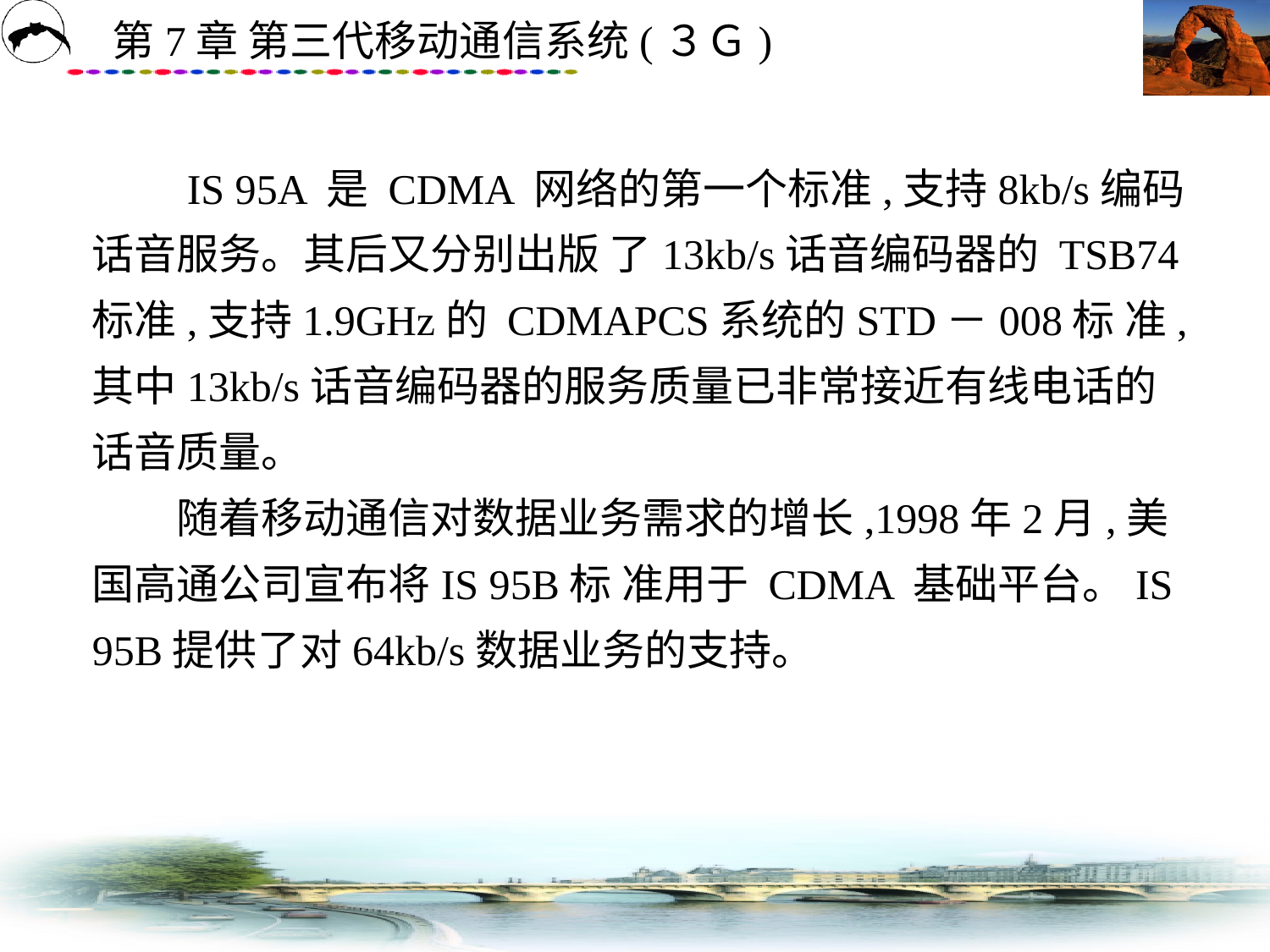

# IS 95A 是 CDMA 网络的第一个标准,支持8kb/s编码话音服务。其后又分别出版 了13kb/s话音编码器的 TSB74标准,支持1.9GHz的 CDMAPCS系统的STD－008标 准,其中13kb/s话音编码器的服务质量已非常接近有线电话的话音质量。 　　随着移动通信对数据业务需求的增长,1998年2月,美国高通公司宣布将IS 95B标 准用于 CDMA 基础平台。IS 95B提供了对64kb/s数据业务的支持。